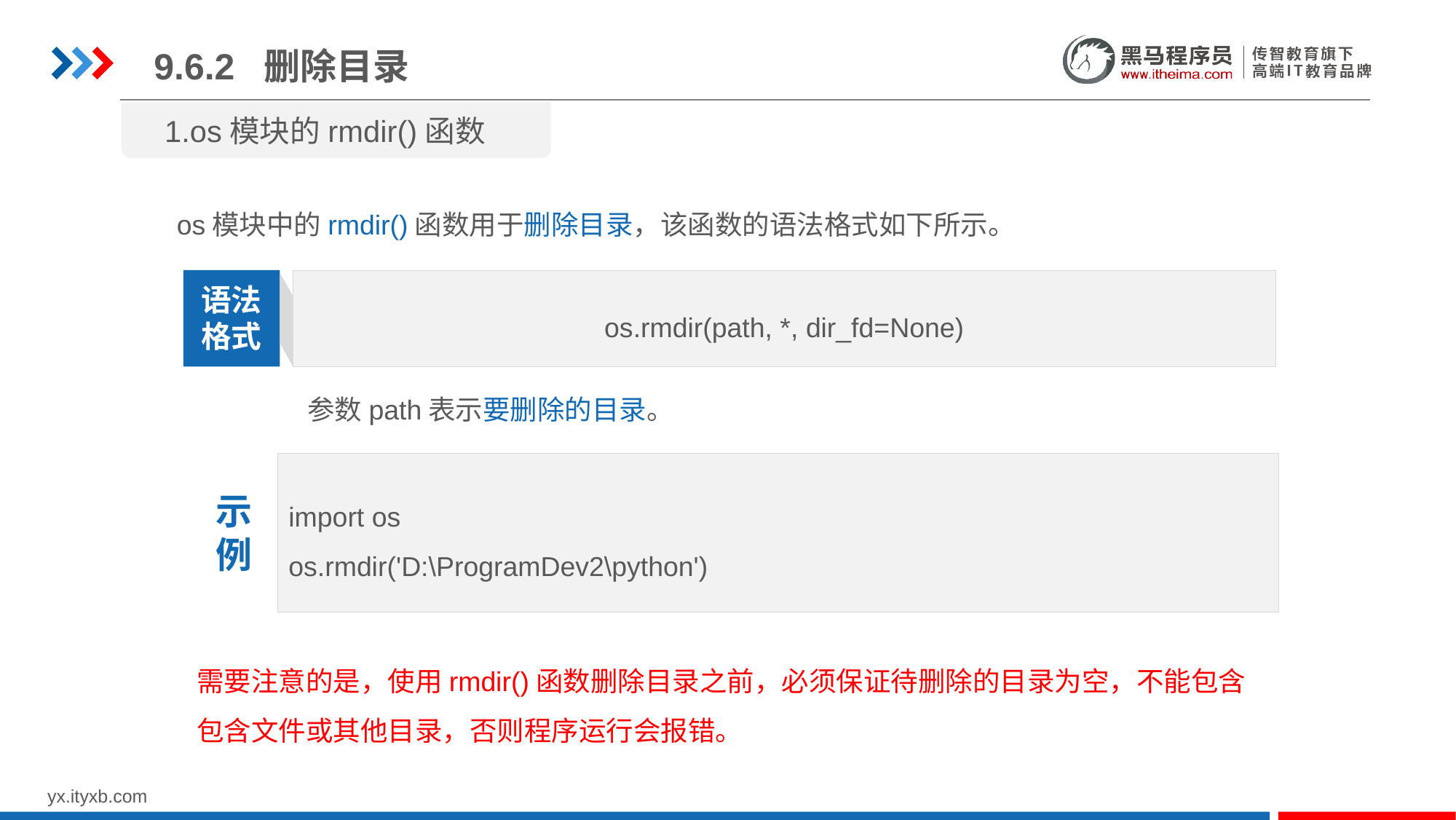

9.6.2  删除目录

1.os模块的rmdir()函数
os模块中的rmdir()函数用于删除目录，该函数的语法格式如下所示。

os.rmdir(path, *, dir_fd=None)

语法
格式
参数path表示要删除的目录。
import os
os.rmdir('D:\ProgramDev2\python')
示
例
需要注意的是，使用rmdir()函数删除目录之前，必须保证待删除的目录为空，不能包含包含文件或其他目录，否则程序运行会报错。